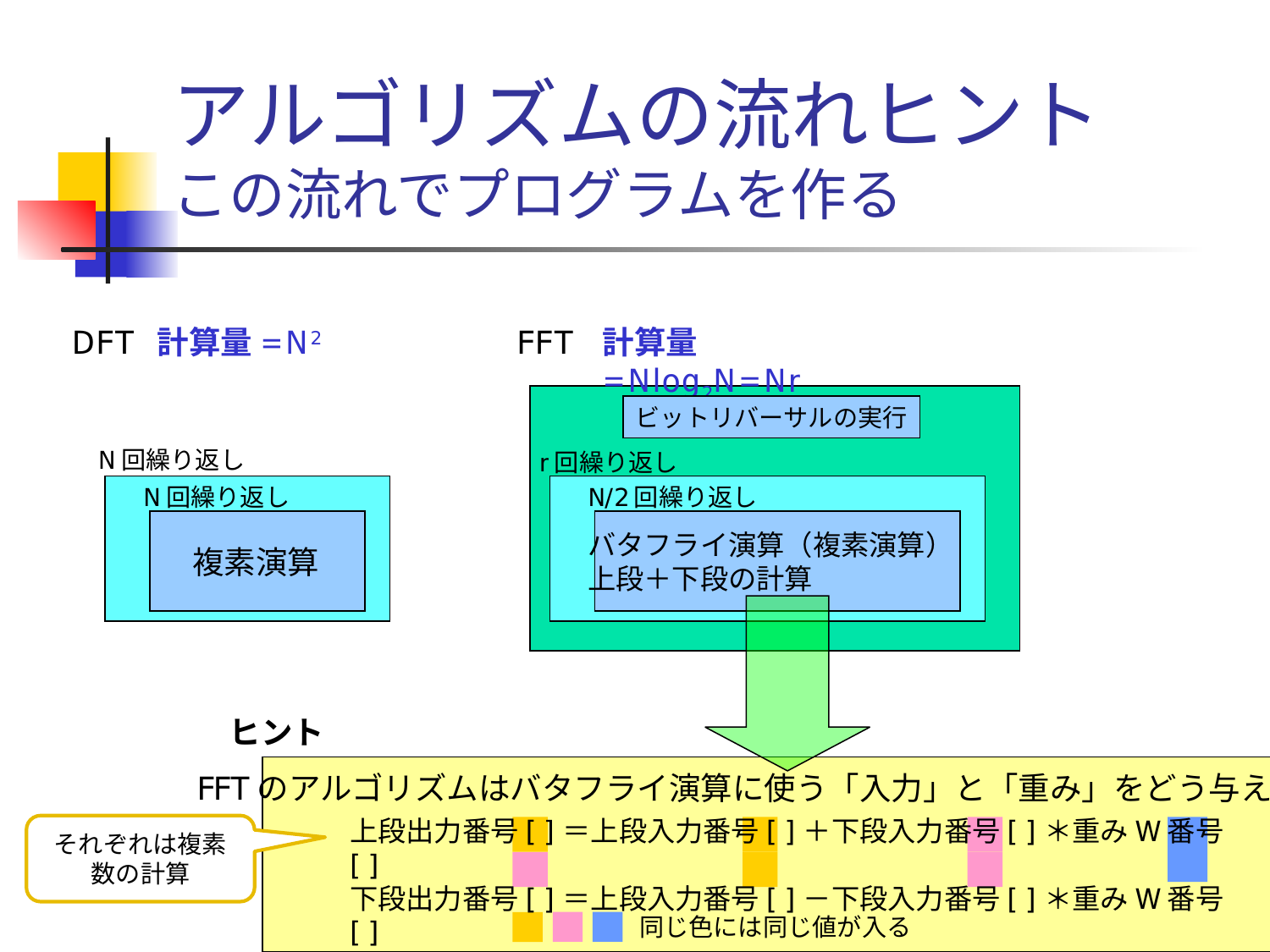

# アルゴリズムの流れヒント この流れでプログラムを作る
DFT
計算量=N2
FFT
計算量=Nlog2N=Nr

ビットリバーサルの実行
N回繰り返し
r回繰り返し

N回繰り返し

N/2回繰り返し

バタフライ演算（複素演算）
上段＋下段の計算
複素演算

ヒント

FFTのアルゴリズムはバタフライ演算に使う「入力」と「重み」をどう与えるか
上段出力番号[ ]＝上段入力番号[ ]＋下段入力番号[ ]＊重みW番号[ ]
下段出力番号[ ]＝上段入力番号[ ]－下段入力番号[ ]＊重みW番号[ ]

同じ色には同じ値が入る

それぞれは複素数の計算